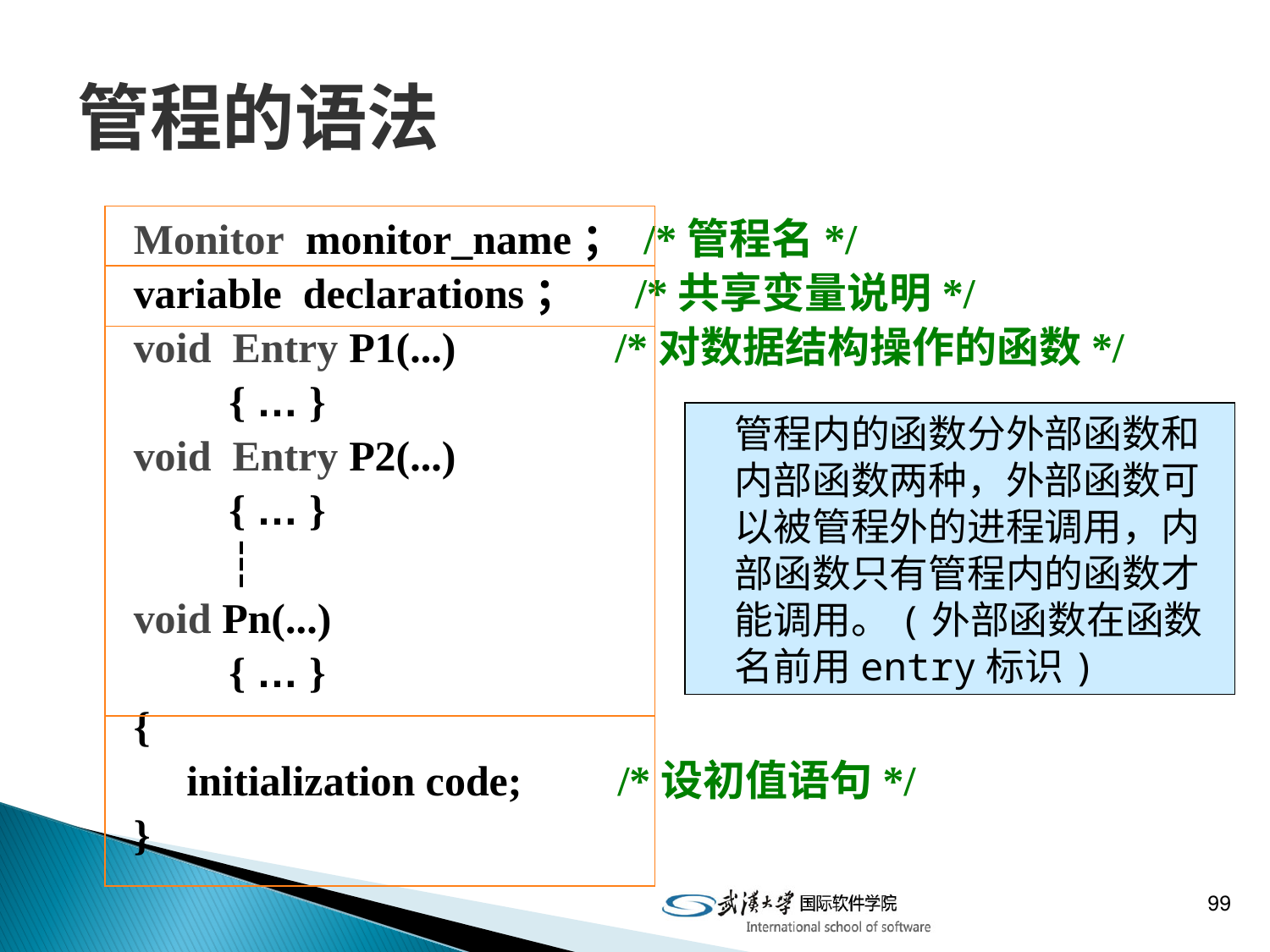

# 管程的语法

Monitor  monitor_name； /*管程名*/
variable  declarations；     /*共享变量说明*/
void  Entry P1(...)               /*对数据结构操作的函数*/
         { … }
void  Entry P2(...)
         { … }
         ┆
void Pn(...)
         { … }
{
     initialization code;         /*设初值语句*/
}

管程内的函数分外部函数和内部函数两种，外部函数可以被管程外的进程调用，内部函数只有管程内的函数才能调用。(外部函数在函数名前用entry标识)